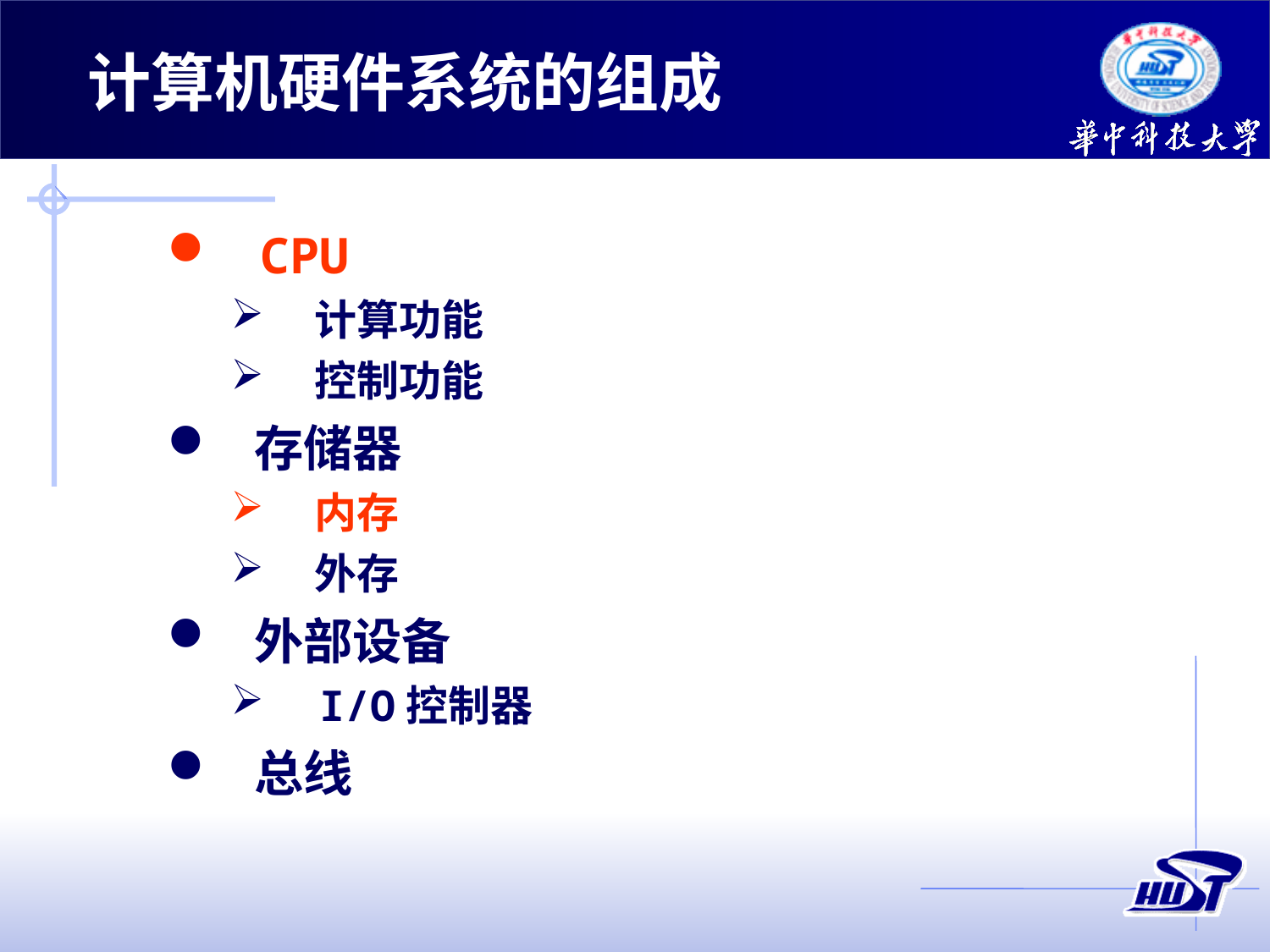

计算机硬件系统的组成
 CPU
 计算功能
 控制功能
 存储器
 内存
 外存
 外部设备
 I/O控制器
 总线